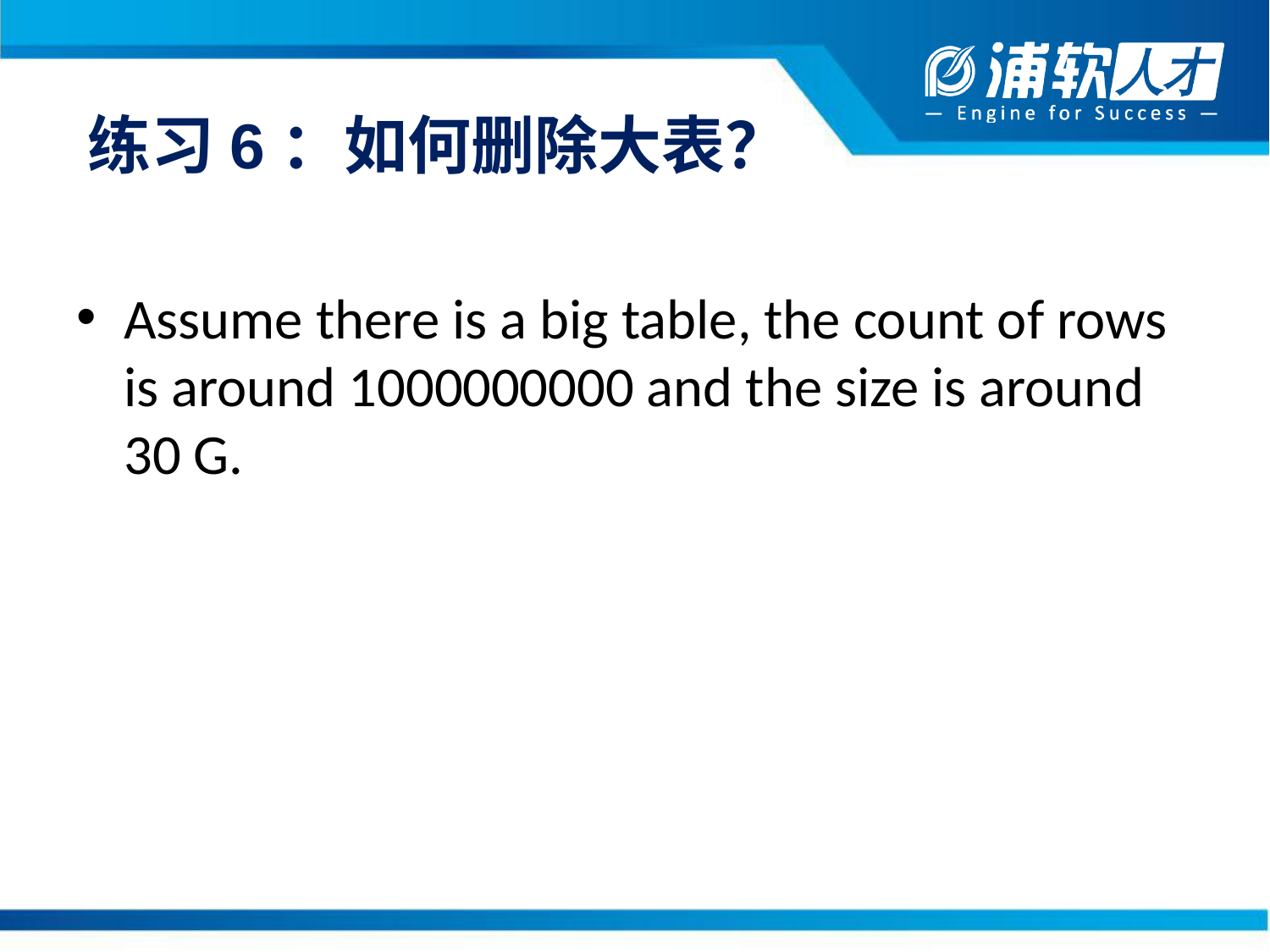

# 练习6：如何删除大表？
Assume there is a big table, the count of rows is around 1000000000 and the size is around 30 G.